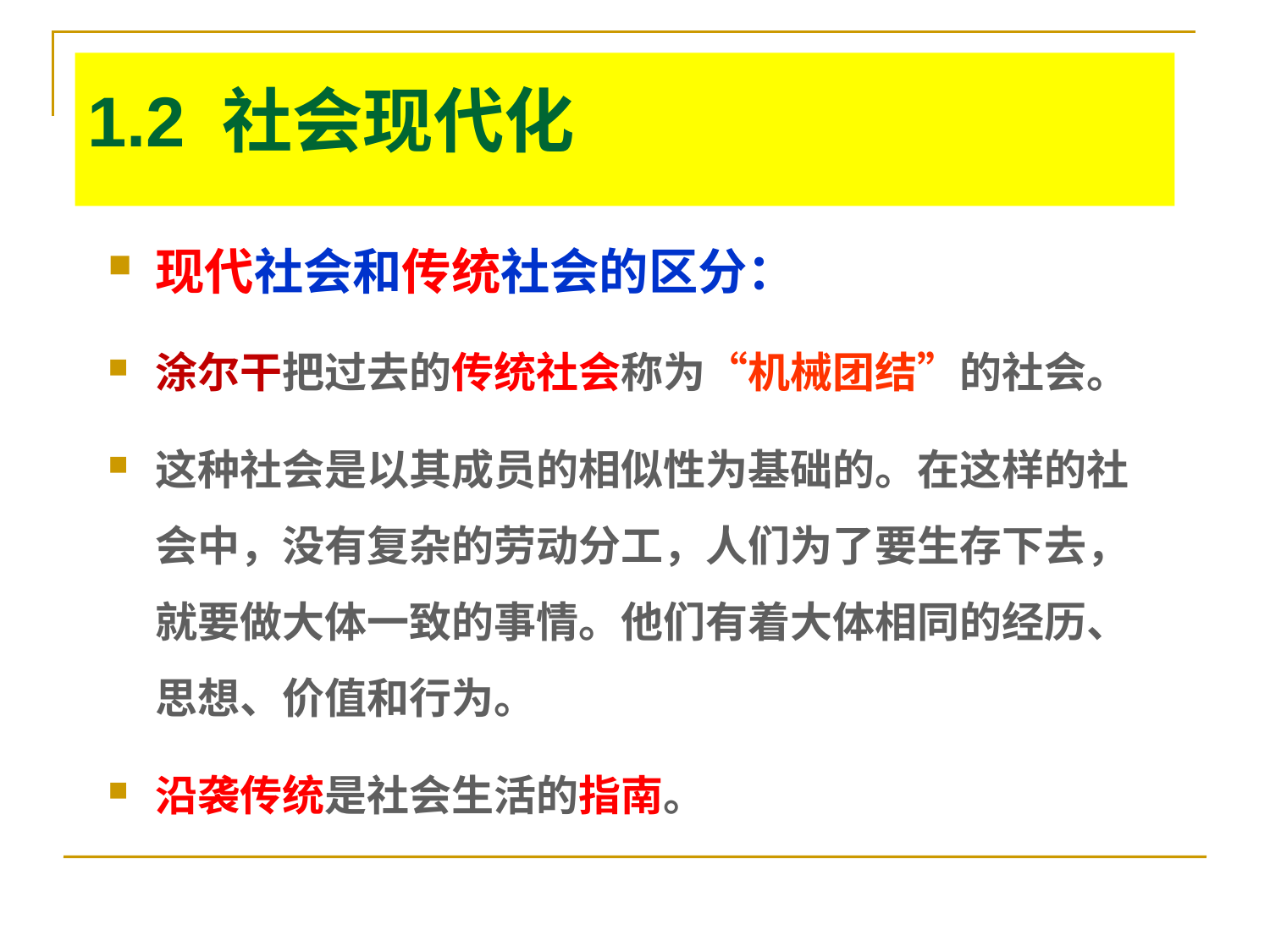

# 1.2 社会现代化
现代社会和传统社会的区分：
涂尔干把过去的传统社会称为“机械团结”的社会。
这种社会是以其成员的相似性为基础的。在这样的社会中，没有复杂的劳动分工，人们为了要生存下去，就要做大体一致的事情。他们有着大体相同的经历、思想、价值和行为。
沿袭传统是社会生活的指南。
6